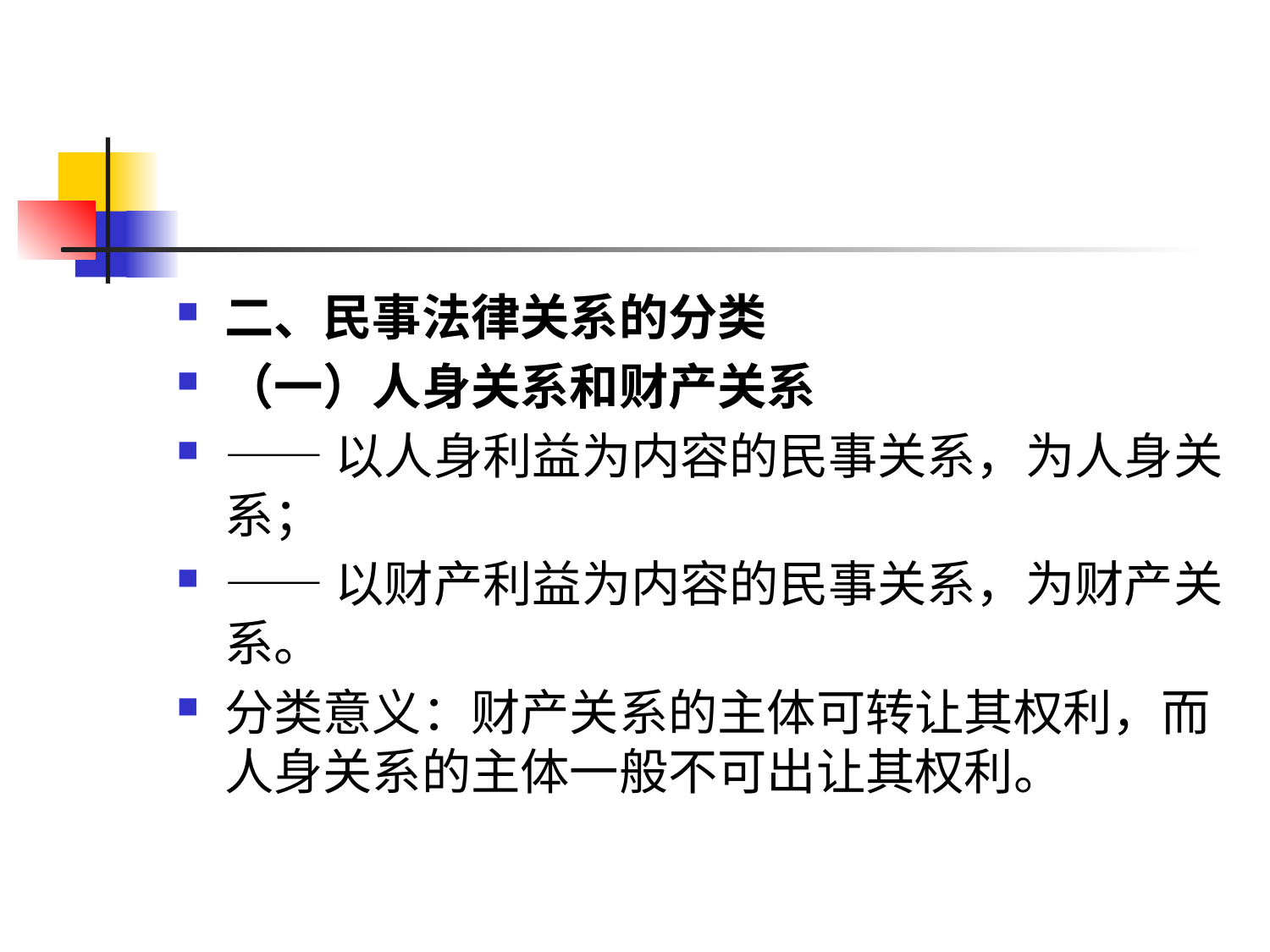

#
二、民事法律关系的分类
（一）人身关系和财产关系
——以人身利益为内容的民事关系，为人身关系；
——以财产利益为内容的民事关系，为财产关系。
分类意义：财产关系的主体可转让其权利，而人身关系的主体一般不可出让其权利。